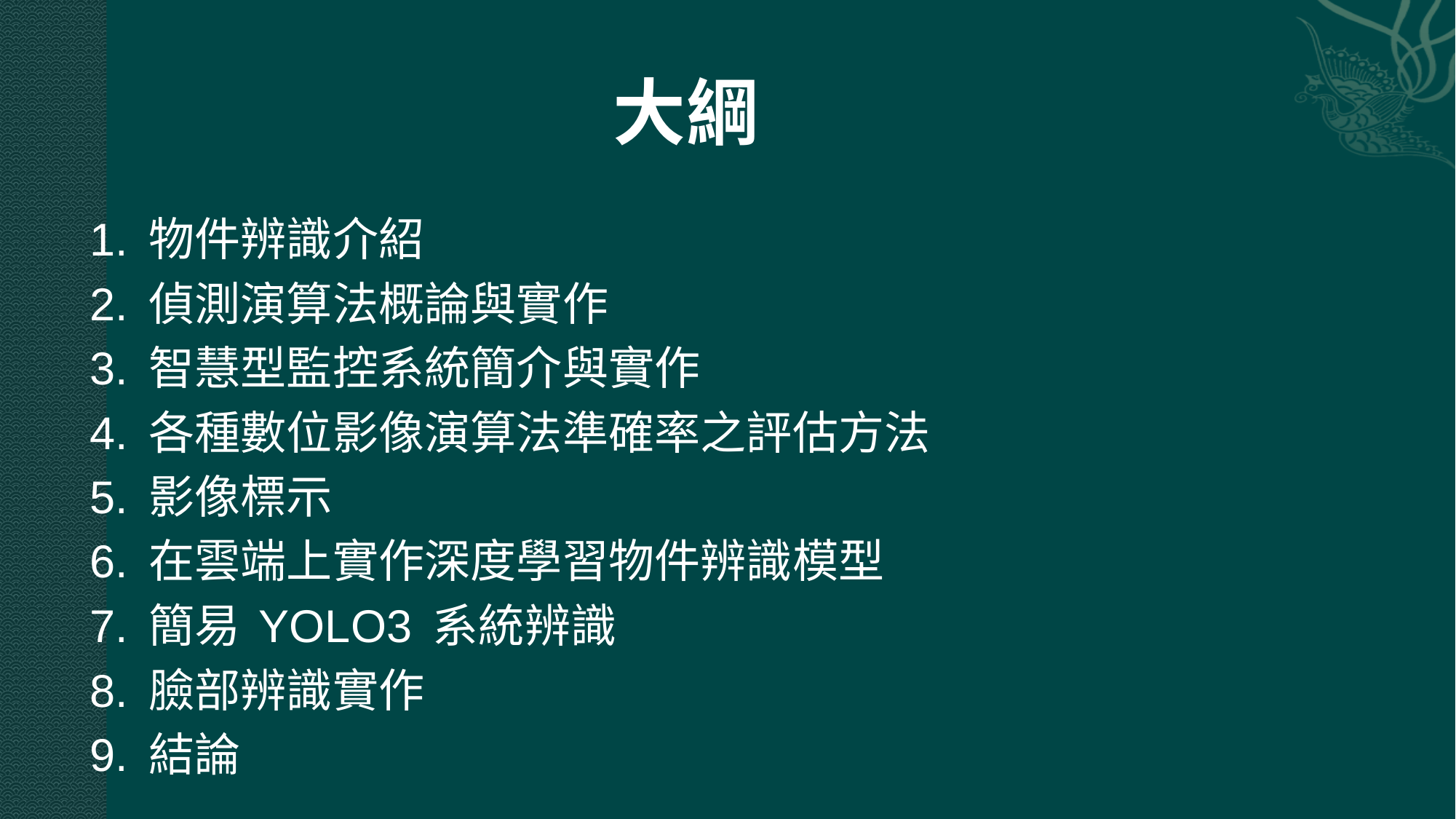

# 大綱
1. 物件辨識介紹
2. 偵測演算法概論與實作
3. 智慧型監控系統簡介與實作
4. 各種數位影像演算法準確率之評估方法
5. 影像標示
6. 在雲端上實作深度學習物件辨識模型
7. 簡易 YOLO3 系統辨識
8. 臉部辨識實作
9. 結論